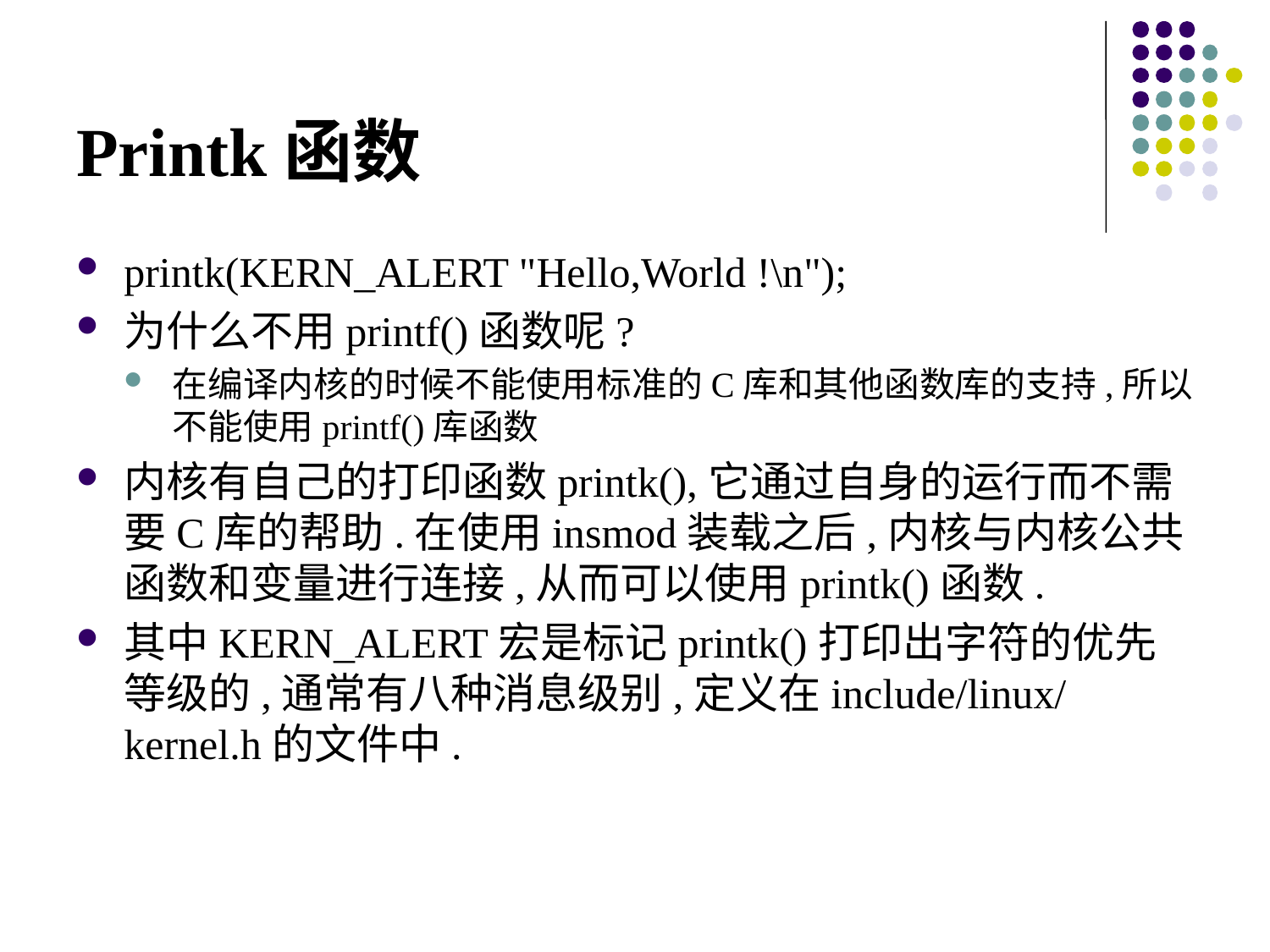

# Printk函数
printk(KERN_ALERT "Hello,World !\n");
为什么不用printf()函数呢?
在编译内核的时候不能使用标准的C库和其他函数库的支持,所以不能使用printf()库函数
内核有自己的打印函数printk(),它通过自身的运行而不需要C库的帮助.在使用insmod装载之后,内核与内核公共函数和变量进行连接,从而可以使用printk()函数.
其中KERN_ALERT宏是标记printk()打印出字符的优先等级的,通常有八种消息级别,定义在include/linux/kernel.h的文件中.